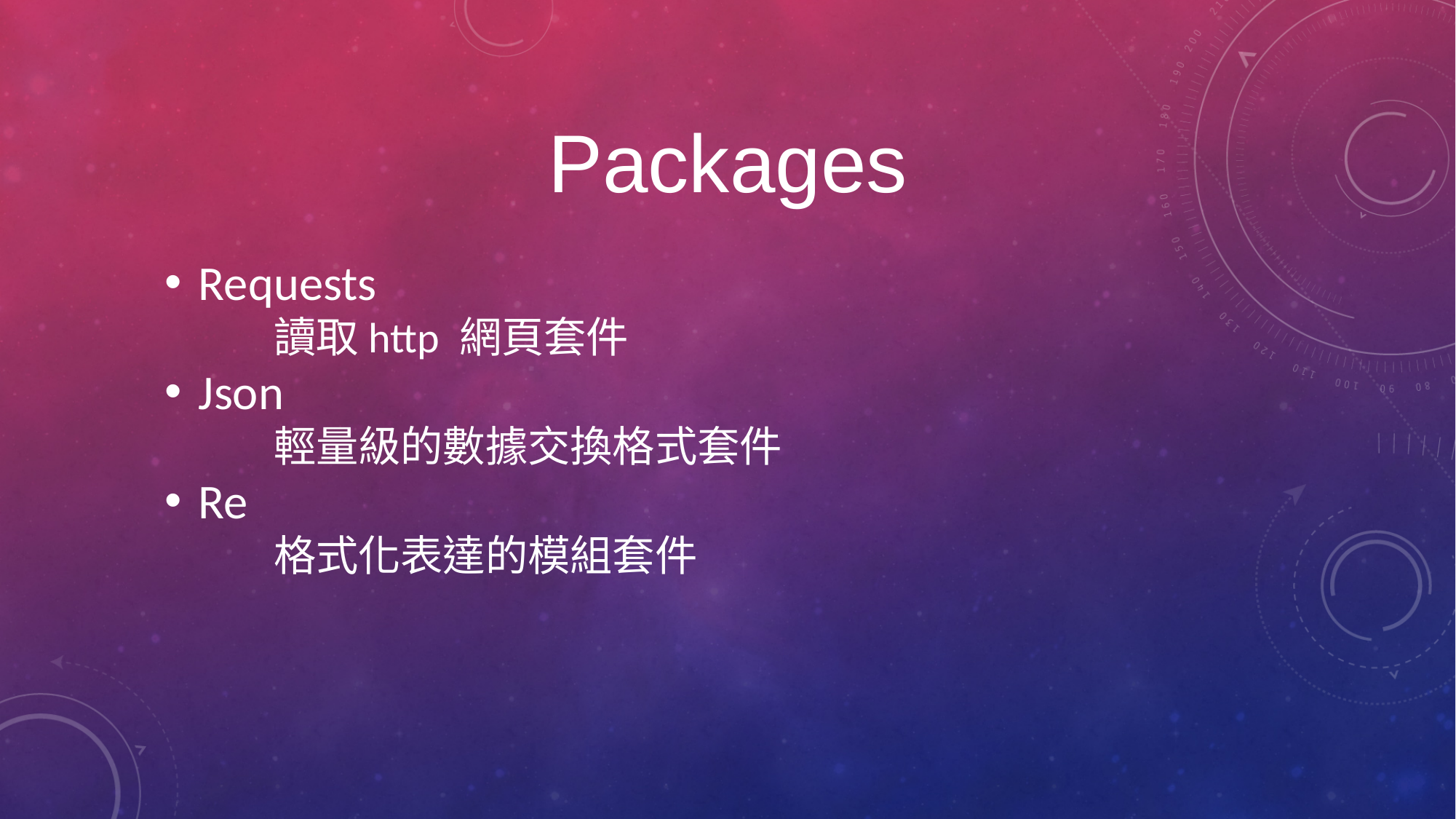

# Packages
Requests
讀取http 網頁套件
Json
輕量級的數據交換格式套件
Re
格式化表達的模組套件